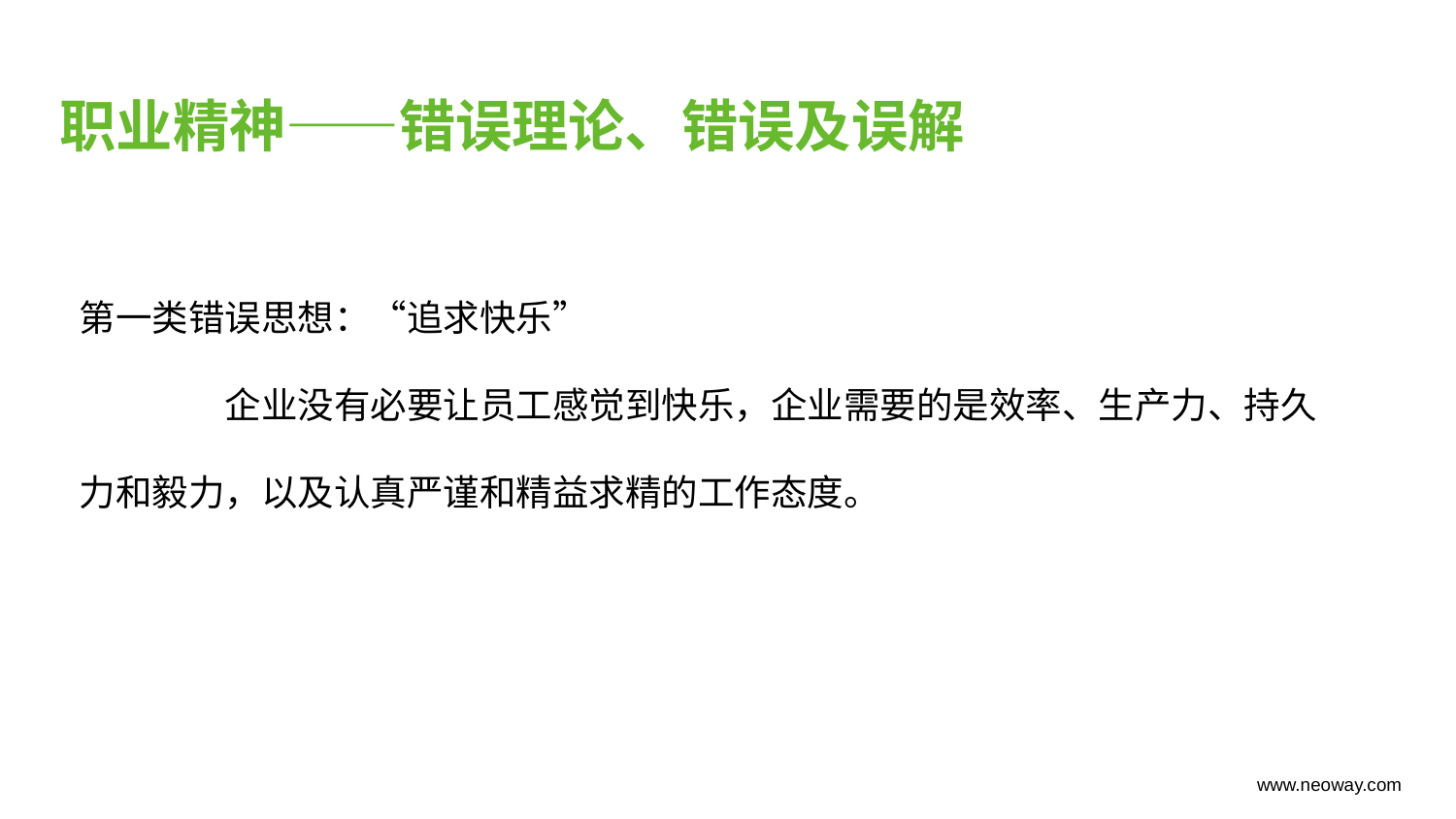

职业精神——错误理论、错误及误解
第一类错误思想：“追求快乐”
	企业没有必要让员工感觉到快乐，企业需要的是效率、生产力、持久力和毅力，以及认真严谨和精益求精的工作态度。